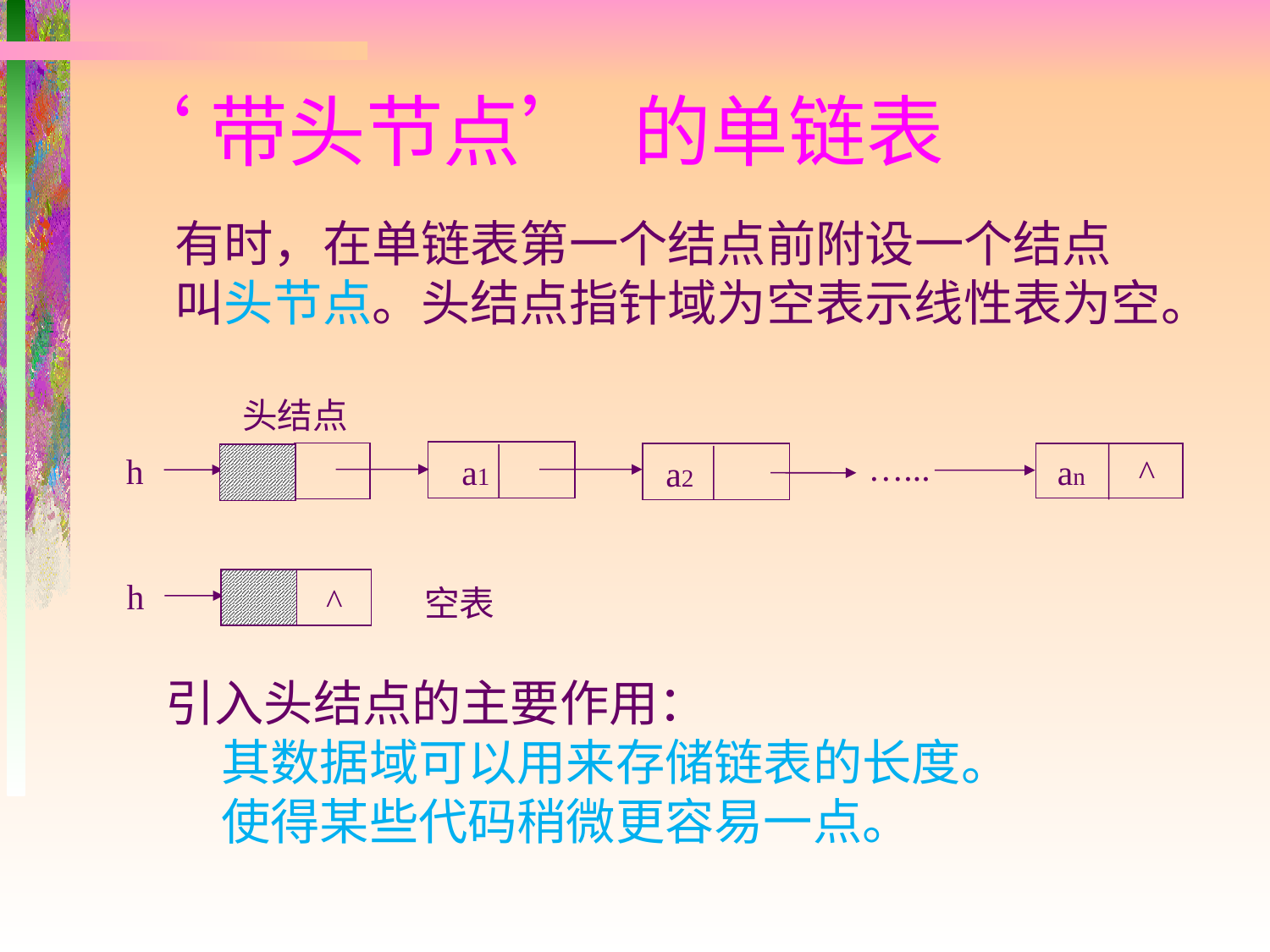

# ‘带头节点’  的单链表
有时，在单链表第一个结点前附设一个结点
叫头节点。头结点指针域为空表示线性表为空。
头结点
…...

h
 an      ^

a1

a2

h

^
空表

引入头结点的主要作用：
    其数据域可以用来存储链表的长度。
    使得某些代码稍微更容易一点。